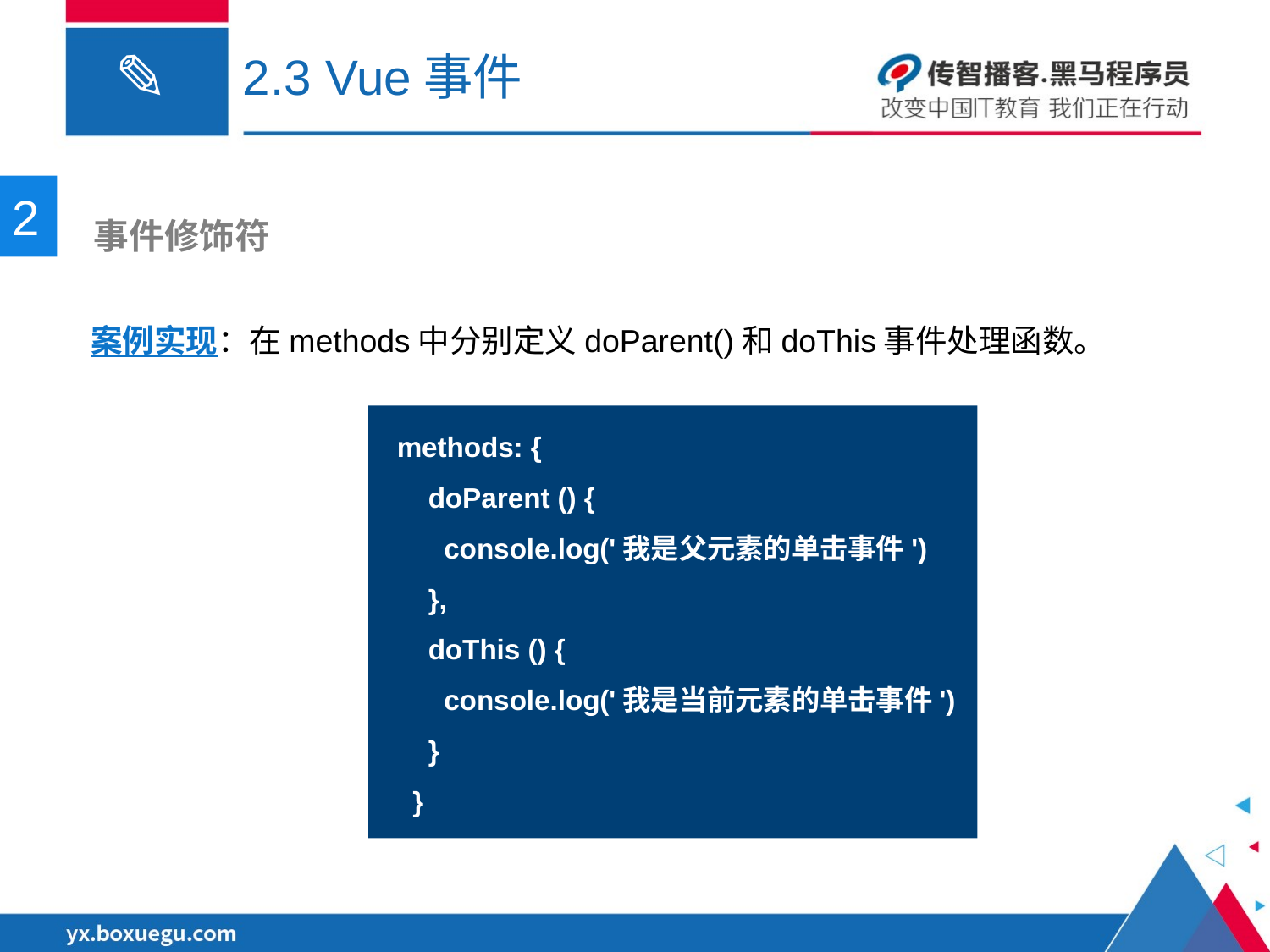

# 2.3 Vue事件

2
  事件修饰符
案例实现：在methods中分别定义doParent()和doThis事件处理函数。

methods: {
    doParent () {
      console.log('我是父元素的单击事件')
    },
    doThis () {
      console.log('我是当前元素的单击事件')
    }
  }